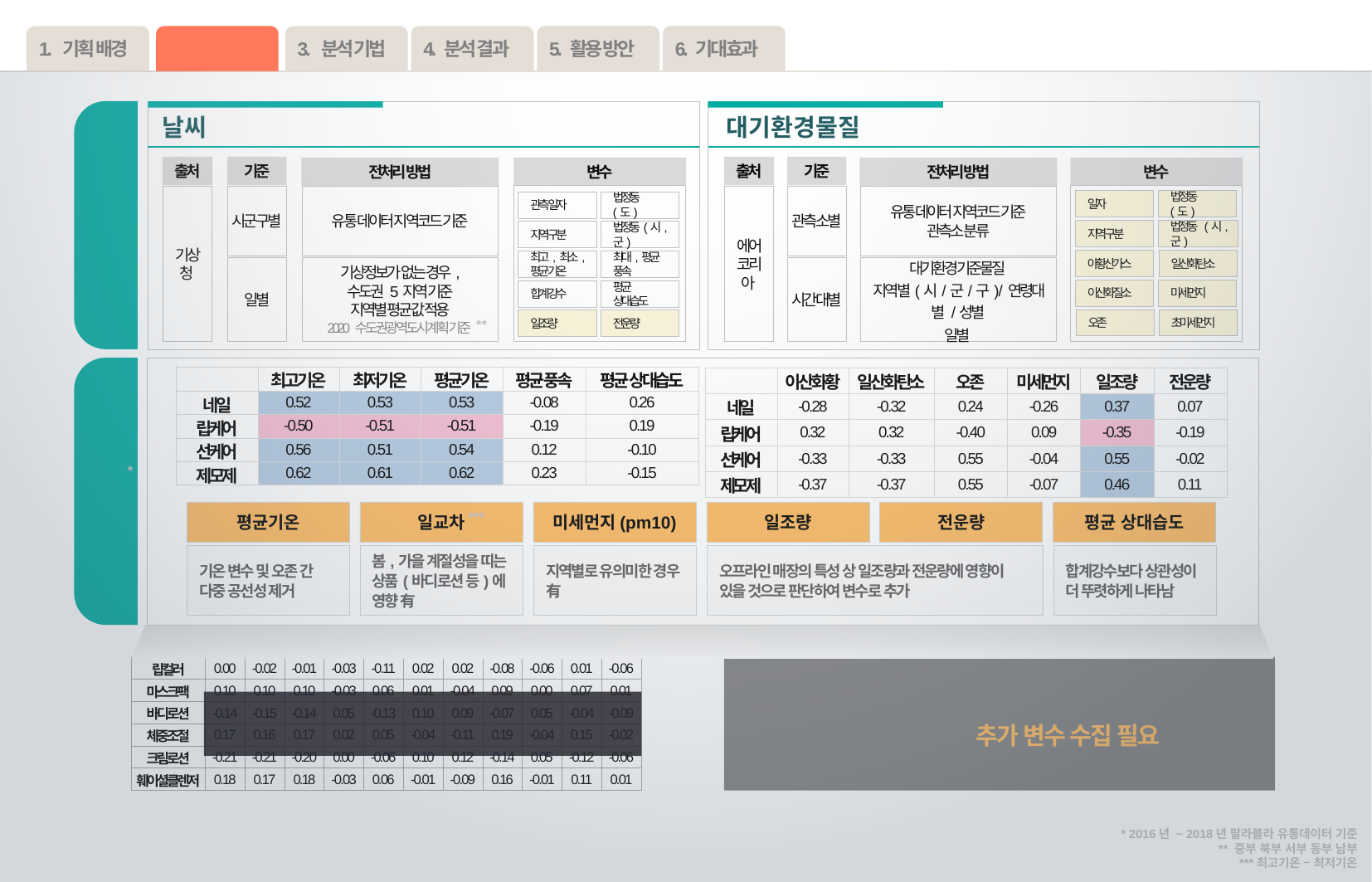

5. 활용 방안

6. 기대효과

1.  기획 배경

2.  데이터

3.  분석 기법

4. 분석 결과

날씨
대기환경물질
출처
기상청
기준
시군구별
일별
출처
에어코리아
기준
관측소별
시간대별
변수

관측 일자
법정동(도)
지역 구분
법정동(시,군)
최고, 최소,
평균 기온
최대,평균
풍속
합계 강수
평균
상대습도
일조량
전운량
변수

일자
법정동(도)
지역 구분
법정동 (시,군)
아황산가스
일산화탄소
이산화질소
미세먼지
오존
초미세먼지
전처리 방법
유통 데이터 지역코드 기준
기상정보가 없는 경우,
수도권 5지역 기준
지역별 평균값 적용
2020 수도권광역도시계획 기준
전처리 방법
유통 데이터 지역코드 기준
관측소 분류
대기환경기준물질
지역별(시/군/구) / 연령대별 /성별
일별
데
이
터

**

변수
검증

|  | 최고기온 | 최저기온 | 평균기온 | 평균 풍속 | 평균 상대습도 |
| --- | --- | --- | --- | --- | --- |
| 네일 | 0.52 | 0.53 | 0.53 | -0.08 | 0.26 |
| 립케어 | -0.50 | -0.51 | -0.51 | -0.19 | 0.19 |
| 선케어 | 0.56 | 0.51 | 0.54 | 0.12 | -0.10 |
| 제모제 | 0.62 | 0.61 | 0.62 | 0.23 | -0.15 |
|  | 이산화황 | 일산화탄소 | 오존 | 미세먼지 | 일조량 | 전운량 |
| --- | --- | --- | --- | --- | --- | --- |
| 네일 | -0.28 | -0.32 | 0.24 | -0.26 | 0.37 | 0.07 |
| 립케어 | 0.32 | 0.32 | -0.40 | 0.09 | -0.35 | -0.19 |
| 선케어 | -0.33 | -0.33 | 0.55 | -0.04 | 0.55 | -0.02 |
| 제모제 | -0.37 | -0.37 | 0.55 | -0.07 | 0.46 | 0.11 |
*
평균기온
일교차
미세먼지(pm10)
일조량
전운량
평균 상대습도
***
오프라인 매장의 특성 상 일조량과 전운량에 영향이 있을 것으로 판단하여 변수로 추가
합계강수보다 상관성이 더 뚜렷하게 나타남
기온 변수 및 오존 간 다중 공선성 제거
봄,가을 계절성을 띠는 상품(바디로션 등)에 영향 有
지역별로 유의미한 경우 有

| 립컬러 | 0.00 | -0.02 | -0.01 | -0.03 | -0.11 | 0.02 | 0.02 | -0.08 | -0.06 | 0.01 | -0.06 |
| --- | --- | --- | --- | --- | --- | --- | --- | --- | --- | --- | --- |
| 마스크팩 | 0.10 | 0.10 | 0.10 | -0.03 | 0.06 | 0.01 | -0.04 | 0.09 | 0.00 | 0.07 | 0.01 |
| 바디로션 | -0.14 | -0.15 | -0.14 | 0.05 | -0.13 | 0.10 | 0.09 | -0.07 | 0.05 | -0.04 | -0.09 |
| 체중조절 | 0.17 | 0.16 | 0.17 | 0.02 | 0.05 | -0.04 | -0.11 | 0.19 | -0.04 | 0.15 | -0.02 |
| 크림로션 | -0.21 | -0.21 | -0.20 | 0.00 | -0.06 | 0.10 | 0.12 | -0.14 | 0.05 | -0.12 | -0.06 |
| 훼이셜클렌저 | 0.18 | 0.17 | 0.18 | -0.03 | 0.06 | -0.01 | -0.09 | 0.16 | -0.01 | 0.11 | 0.01 |

날씨 및 대기 환경 물질 농도와 상관이 없는 카테고리에 영향을 끼치는 추가 변수 수집 필요
상관관계 없음…
* 2016년 ~ 2018년 랄라블라 유통데이터 기준
** 중부 북부 서부 동부 남부
***최고기온 – 최저기온